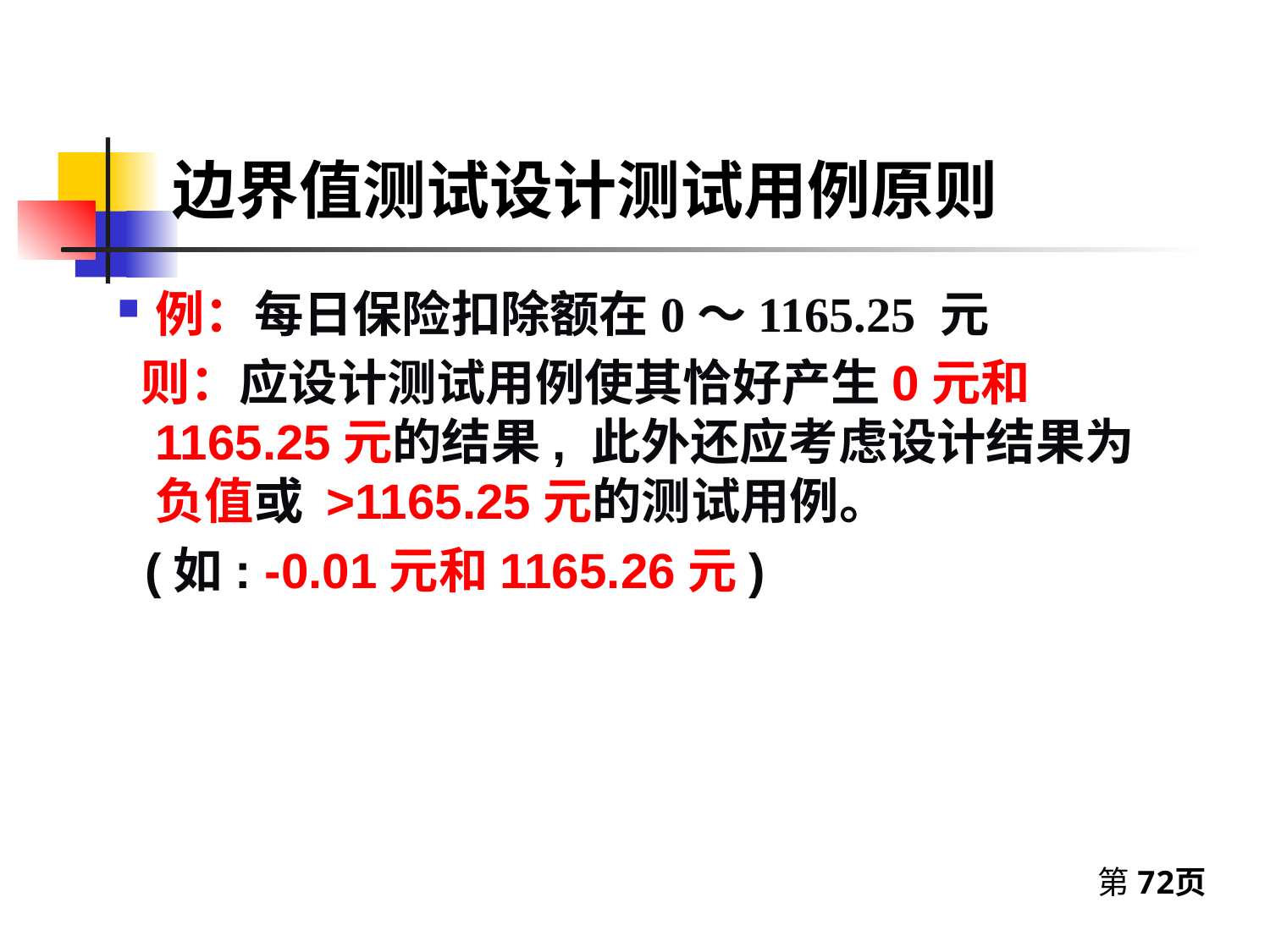

# 边界值测试设计测试用例原则
例：每日保险扣除额在0～1165.25 元
 则：应设计测试用例使其恰好产生0元和1165.25元的结果, 此外还应考虑设计结果为负值或 >1165.25元的测试用例。
  (如: -0.01元和1165.26元)